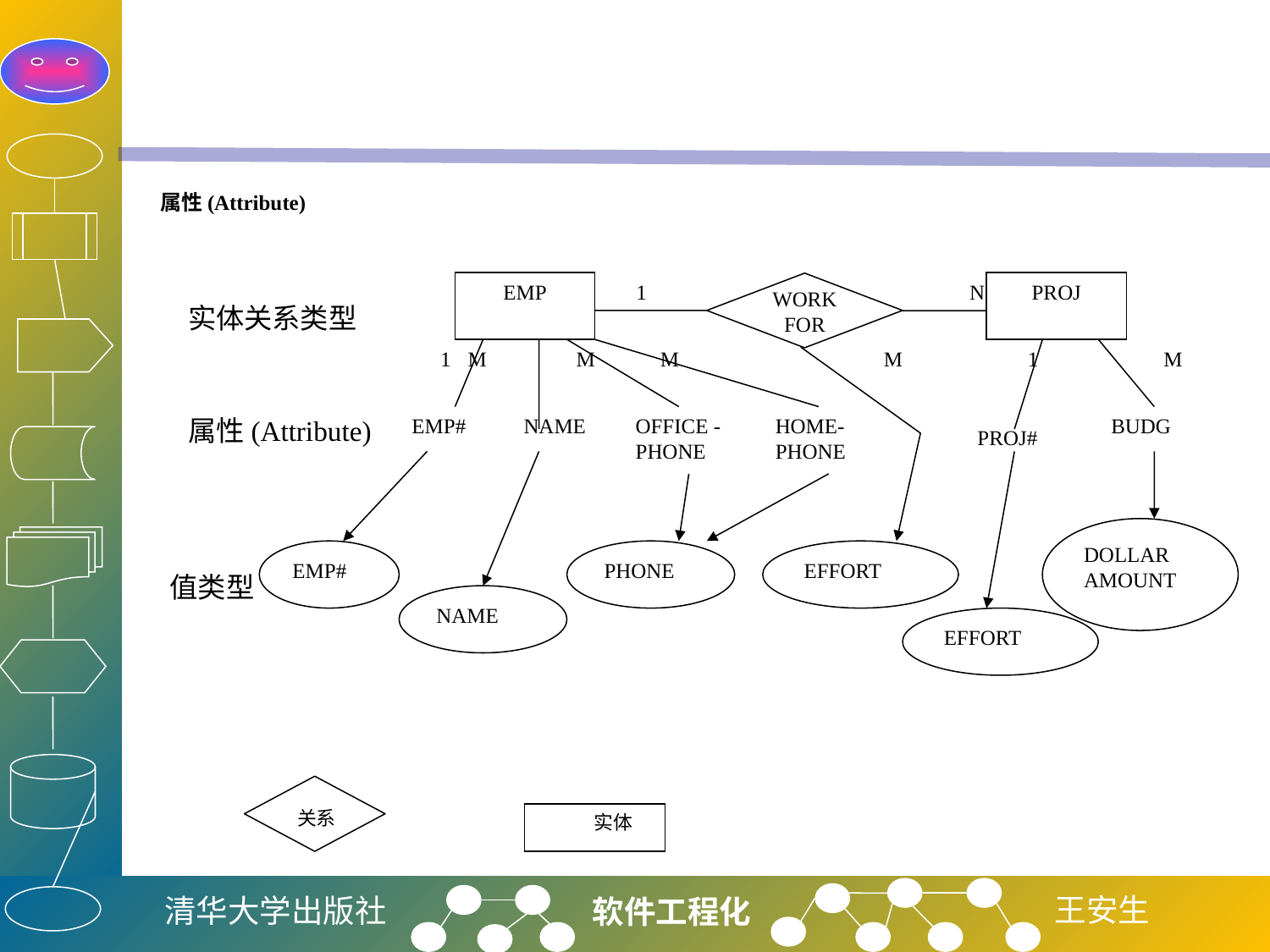

#
属性(Attribute)
EMP
1
N
PROJ

WORK
FOR
实体关系类型

1
M

M

M

M
1

M

属性(Attribute)
EMP#
NAME
OFFICE -PHONE
HOME-
PHONE
BUDG
PROJ#

DOLLAR
AMOUNT

EMP#

PHONE

EFFORT

值类型
NAME

EFFORT

        关系
实体